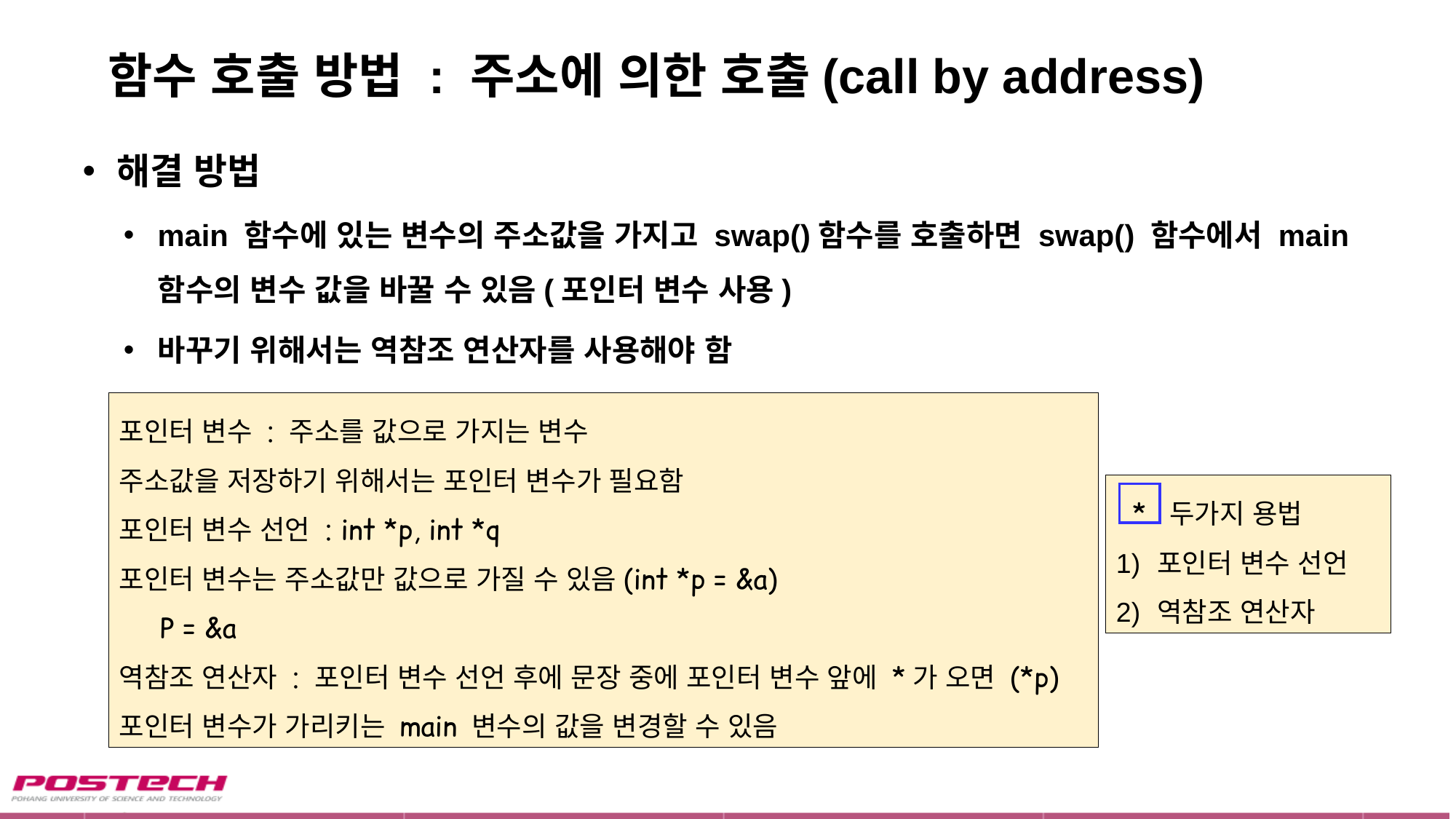

# 함수 호출 방법 : 주소에 의한 호출(call by address)
해결 방법
main 함수에 있는 변수의 주소값을 가지고 swap()함수를 호출하면 swap() 함수에서 main 함수의 변수 값을 바꿀 수 있음(포인터 변수 사용)
바꾸기 위해서는 역참조 연산자를 사용해야 함

포인터 변수 : 주소를 값으로 가지는 변수
주소값을 저장하기 위해서는 포인터 변수가 필요함
포인터 변수 선언 : int *p, int *q
포인터 변수는 주소값만 값으로 가질 수 있음(int *p = &a)
P = &a
역참조 연산자 : 포인터 변수 선언 후에 문장 중에 포인터 변수 앞에 *가 오면 (*p)
포인터 변수가 가리키는 main 변수의 값을 변경할 수 있음
  *  두가지 용법
포인터 변수 선언
역참조 연산자